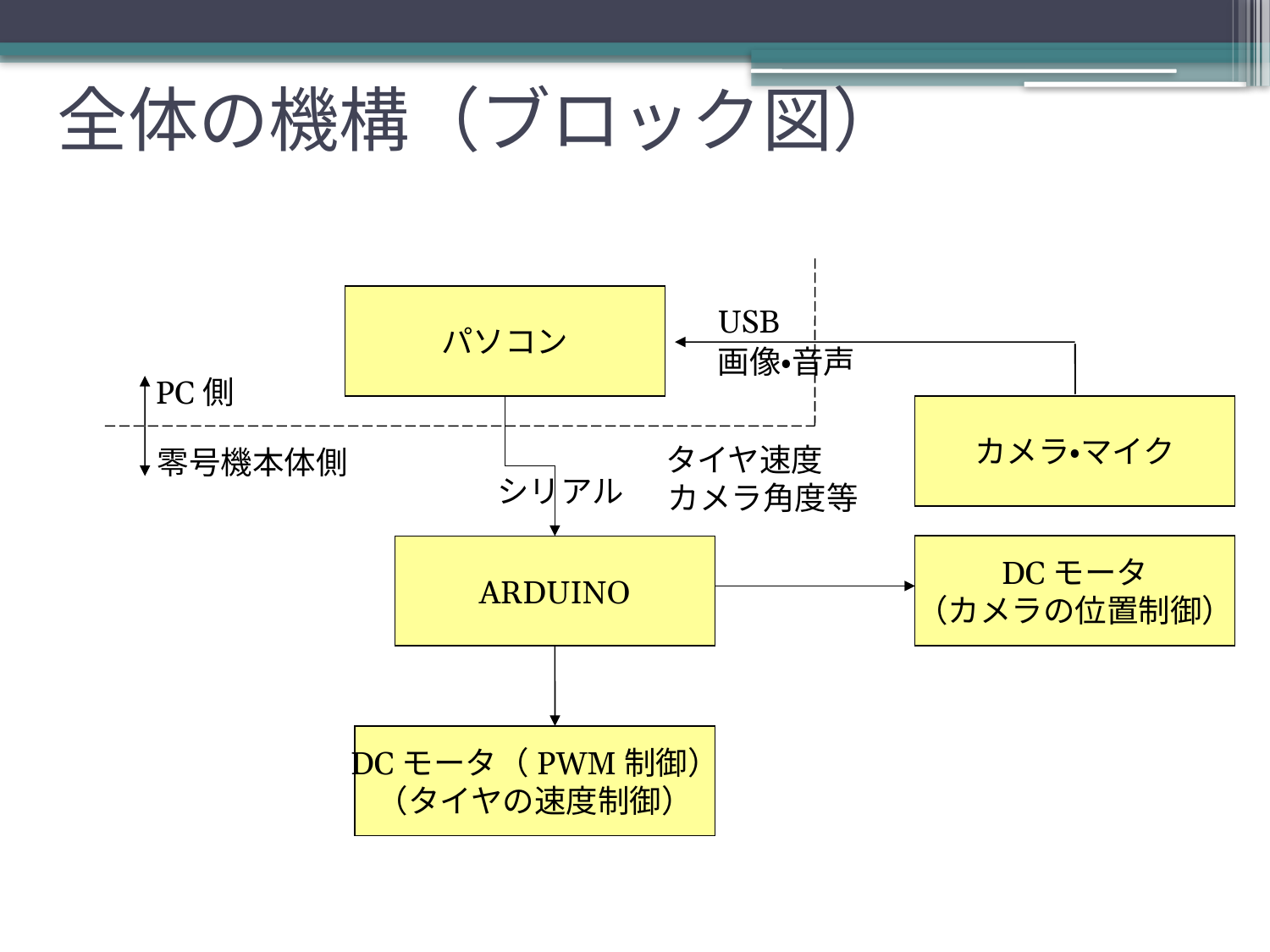

# 全体の機構（ブロック図）

パソコン
USB

画像・音声

PC側

カメラ・マイク

タイヤ速度
零号機本体側
シリアル
カメラ角度等
DCモータ
（カメラの位置制御）
ARDUINO

DCモータ（PWM制御）
（タイヤの速度制御）